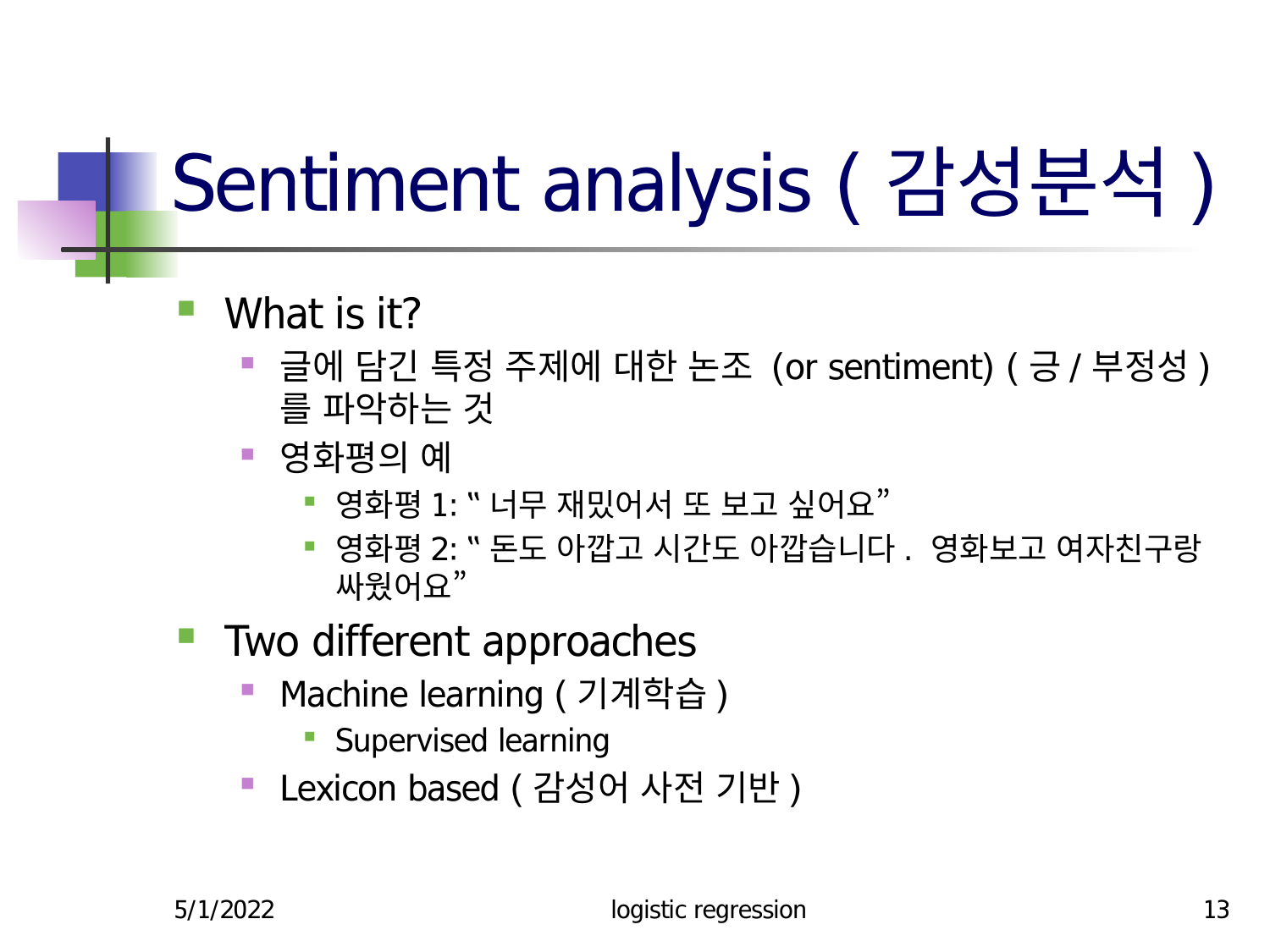

# Sentiment analysis (감성분석)
What is it?
글에 담긴 특정 주제에 대한 논조 (or sentiment) (긍/부정성)를 파악하는 것
영화평의 예
영화평1: “너무 재밌어서 또 보고 싶어요”
영화평2: “돈도 아깝고 시간도 아깝습니다. 영화보고 여자친구랑 싸웠어요”
Two different approaches
Machine learning (기계학습)
Supervised learning
Lexicon based (감성어 사전 기반)
5/1/2022
logistic regression
13